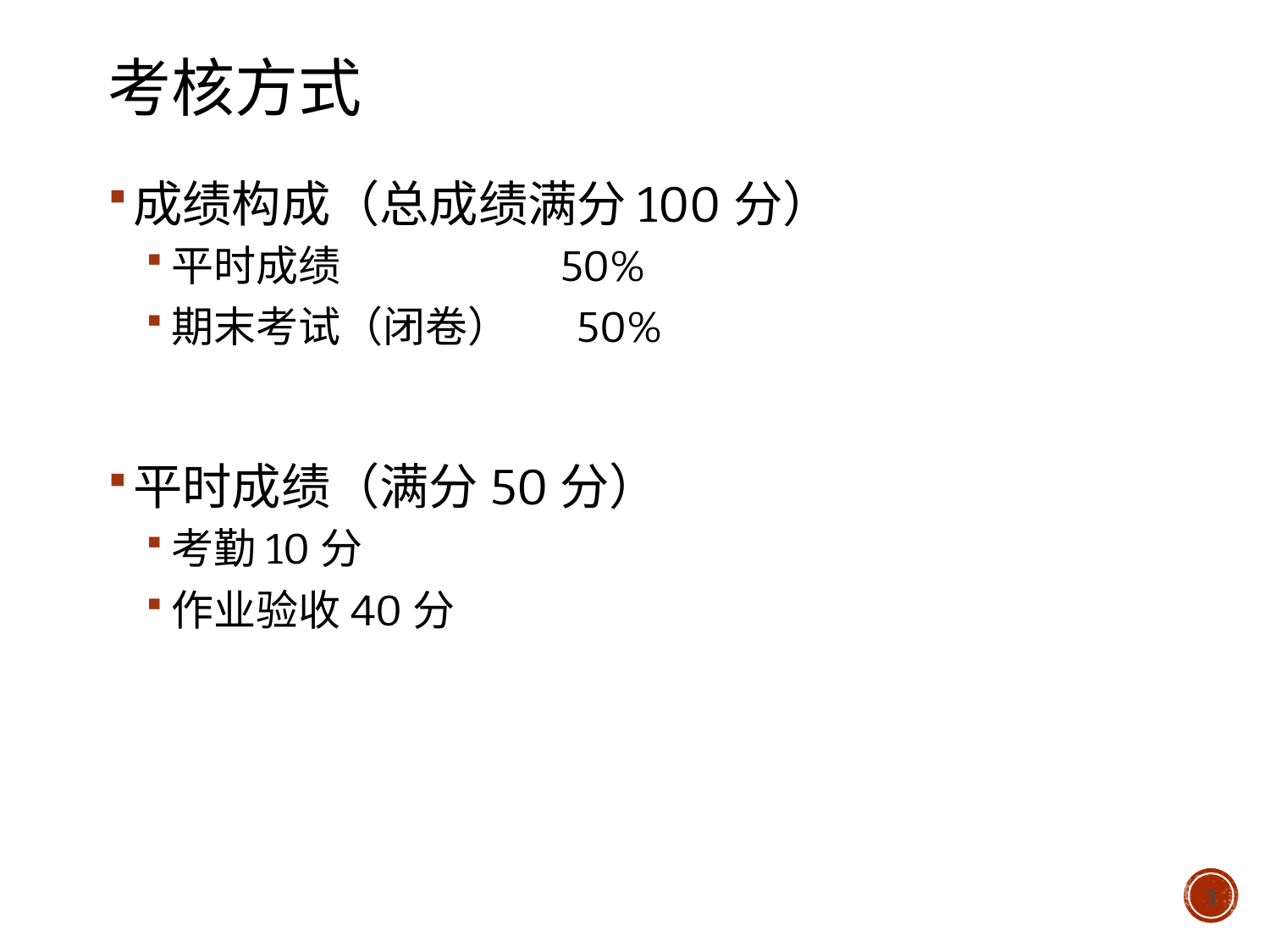

# 考核方式
成绩构成（总成绩满分100分）
平时成绩                      50%
期末考试（闭卷）      50%

平时成绩（满分50分）
考勤10分
作业验收40分
3